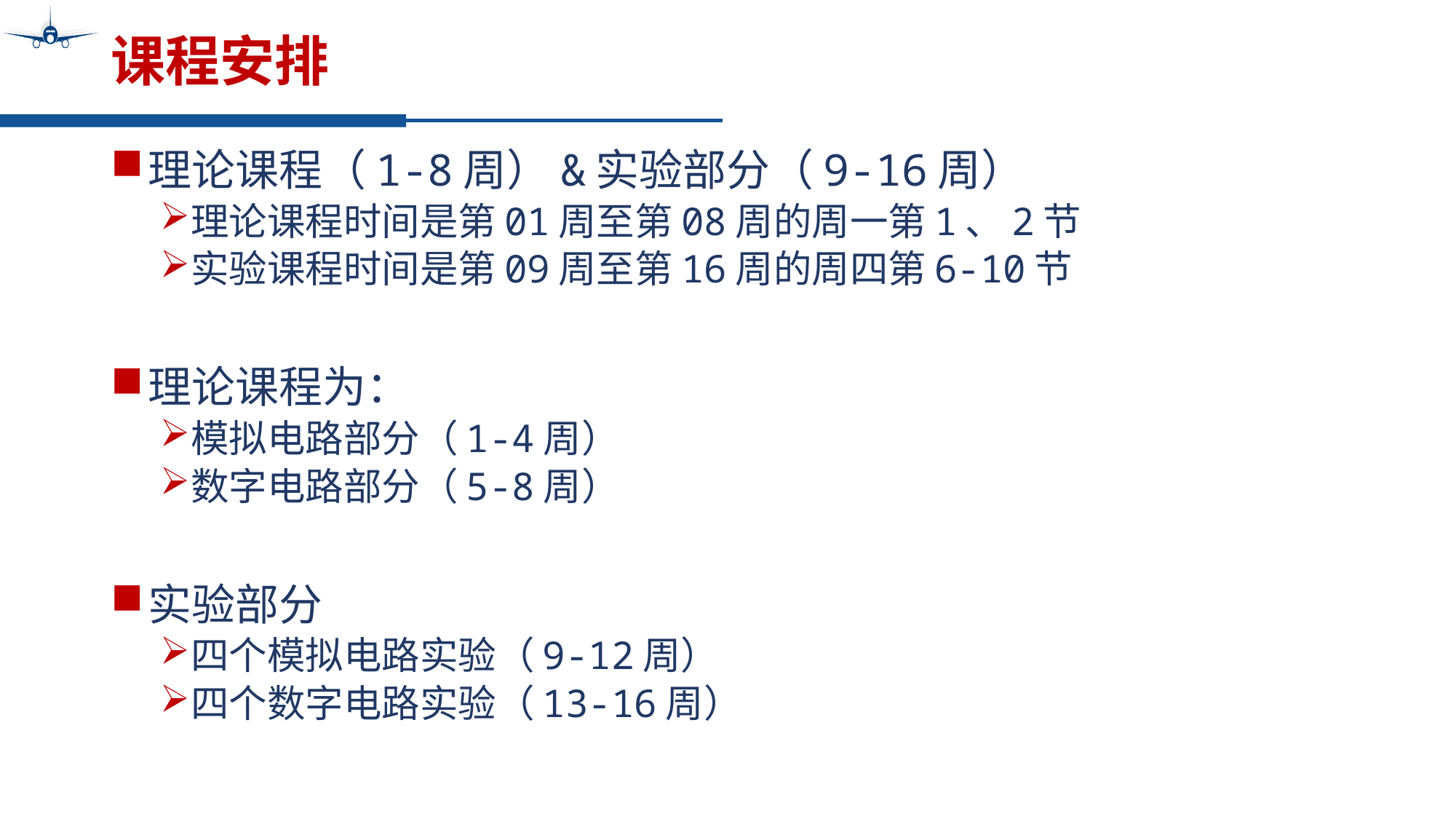

# 课程安排
理论课程（1-8周）&实验部分（9-16周）
理论课程时间是第01周至第08周的周一第1、2节
实验课程时间是第09周至第16周的周四第6-10节

理论课程为：
模拟电路部分（1-4周）
数字电路部分（5-8周）

实验部分
四个模拟电路实验（9-12周）
四个数字电路实验（13-16周）